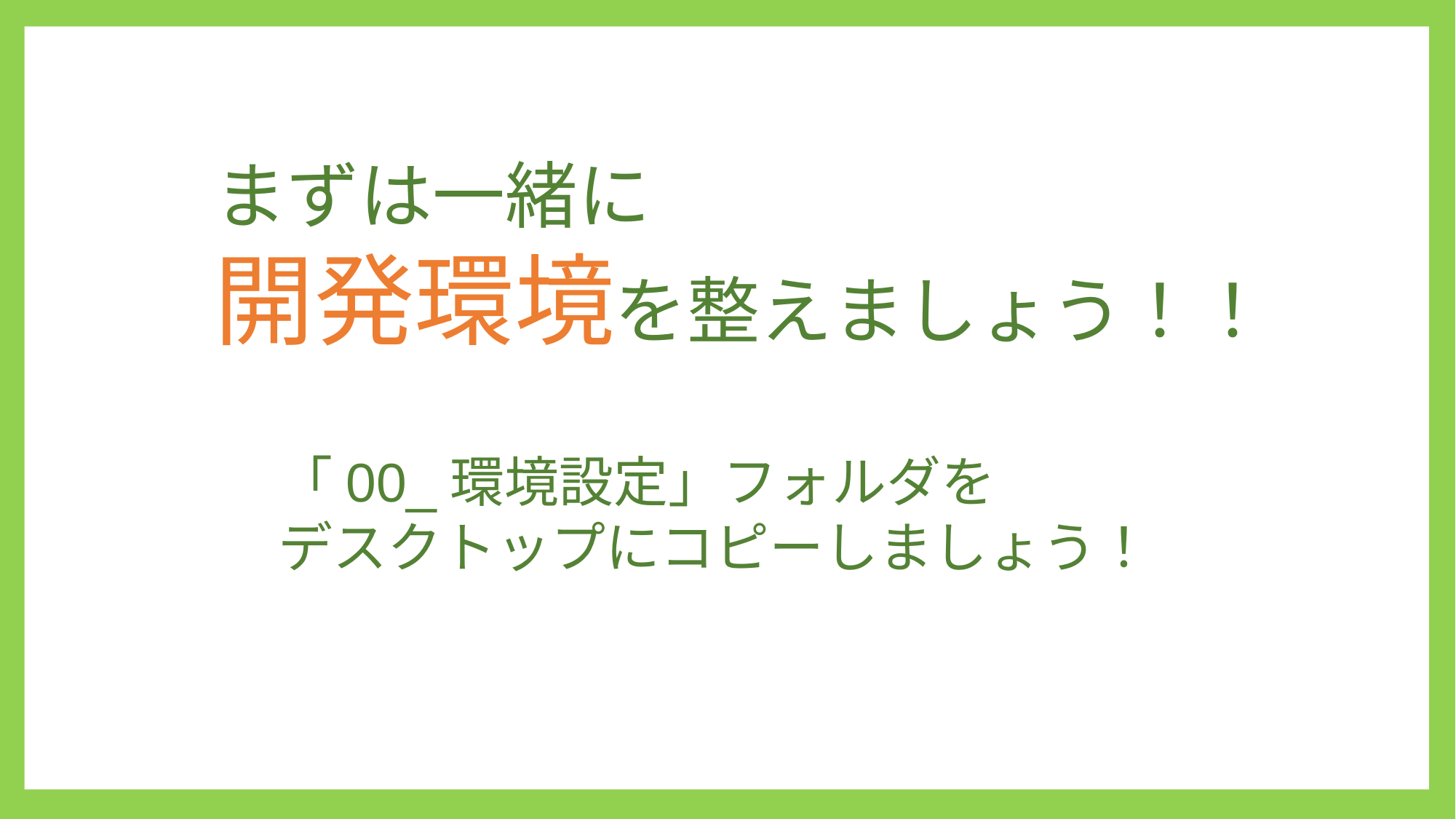

まずは一緒に
開発環境を整えましょう！！
「00_環境設定」フォルダを
デスクトップにコピーしましょう！